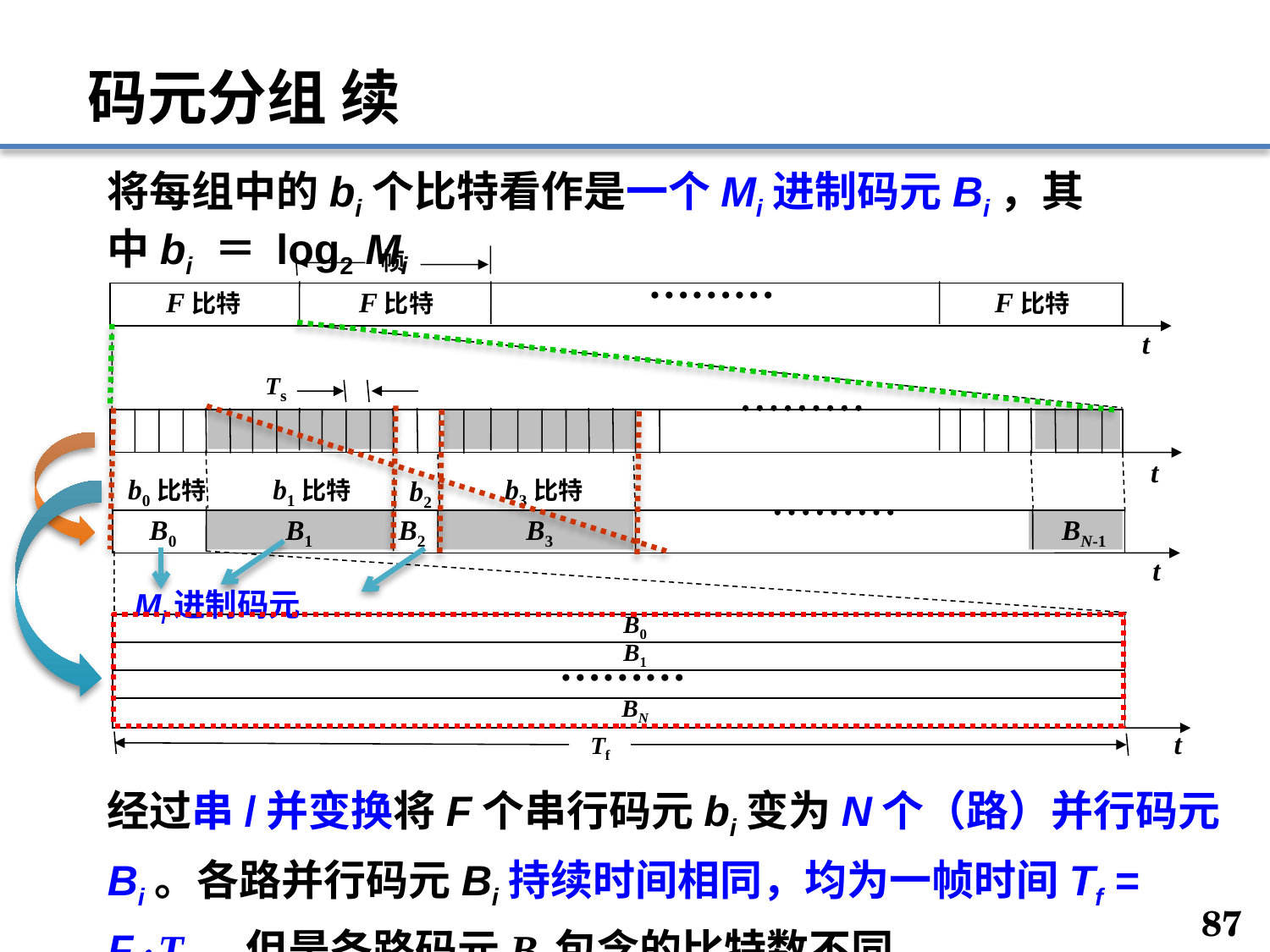

# 码元分组 续
将每组中的bi个比特看作是一个Mi进制码元Bi，其中bi ＝ log2 Mi
帧

F比特
F比特
F比特

B0

B1

BN

t

t
t

b0比特
b1比特
b3比特
b2

B0
B1
B2
B3
BN-1
t
Tf

………
………
………
………

Ts

Mi进制码元

经过串/并变换将F个串行码元bi变为N个（路）并行码元Bi。各路并行码元Bi持续时间相同，均为一帧时间Tf = F⋅Ts，但是各路码元Bi包含的比特数不同。
87